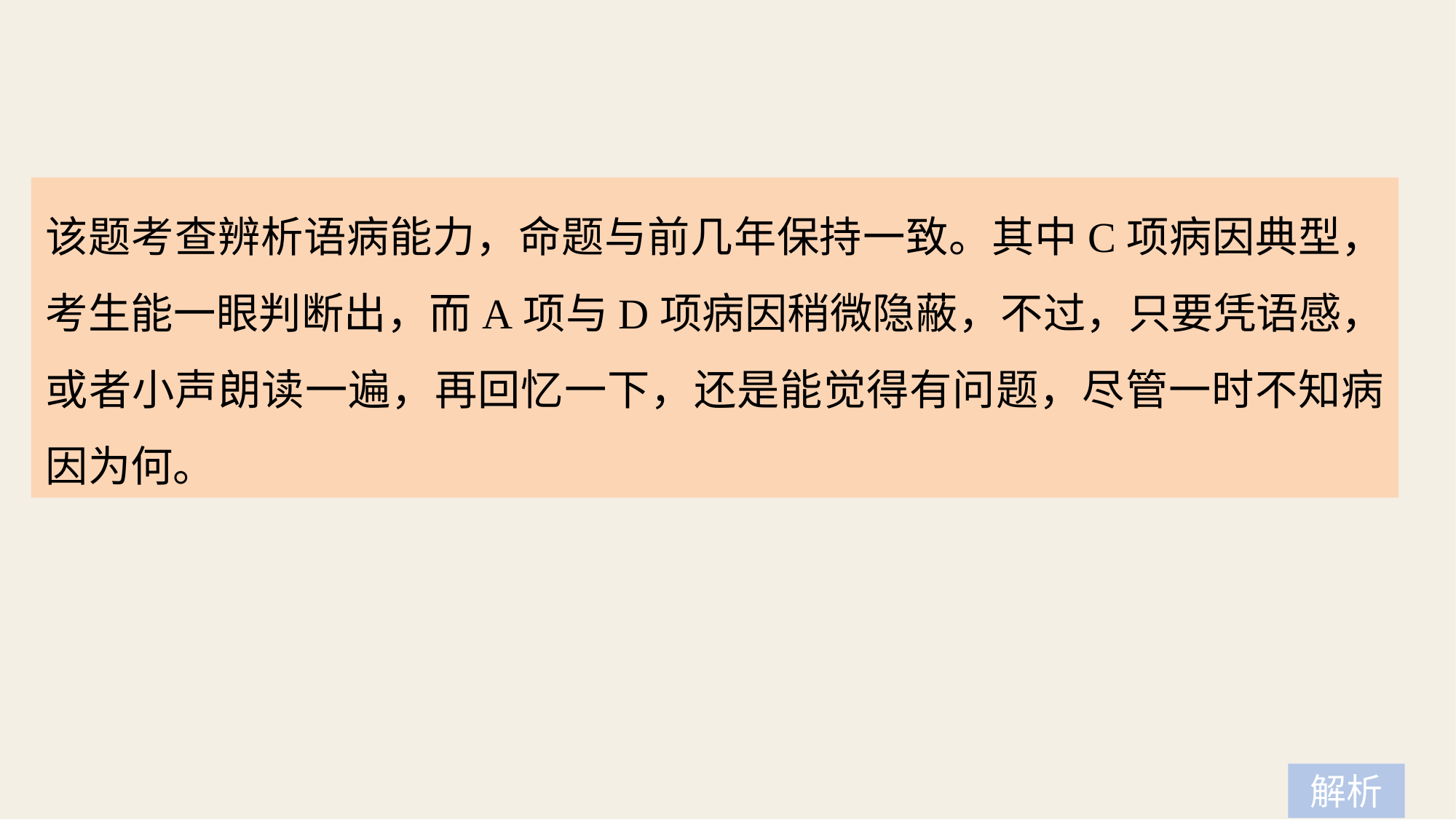

该题考查辨析语病能力，命题与前几年保持一致。其中C项病因典型，考生能一眼判断出，而A项与D项病因稍微隐蔽，不过，只要凭语感，或者小声朗读一遍，再回忆一下，还是能觉得有问题，尽管一时不知病因为何。
解析